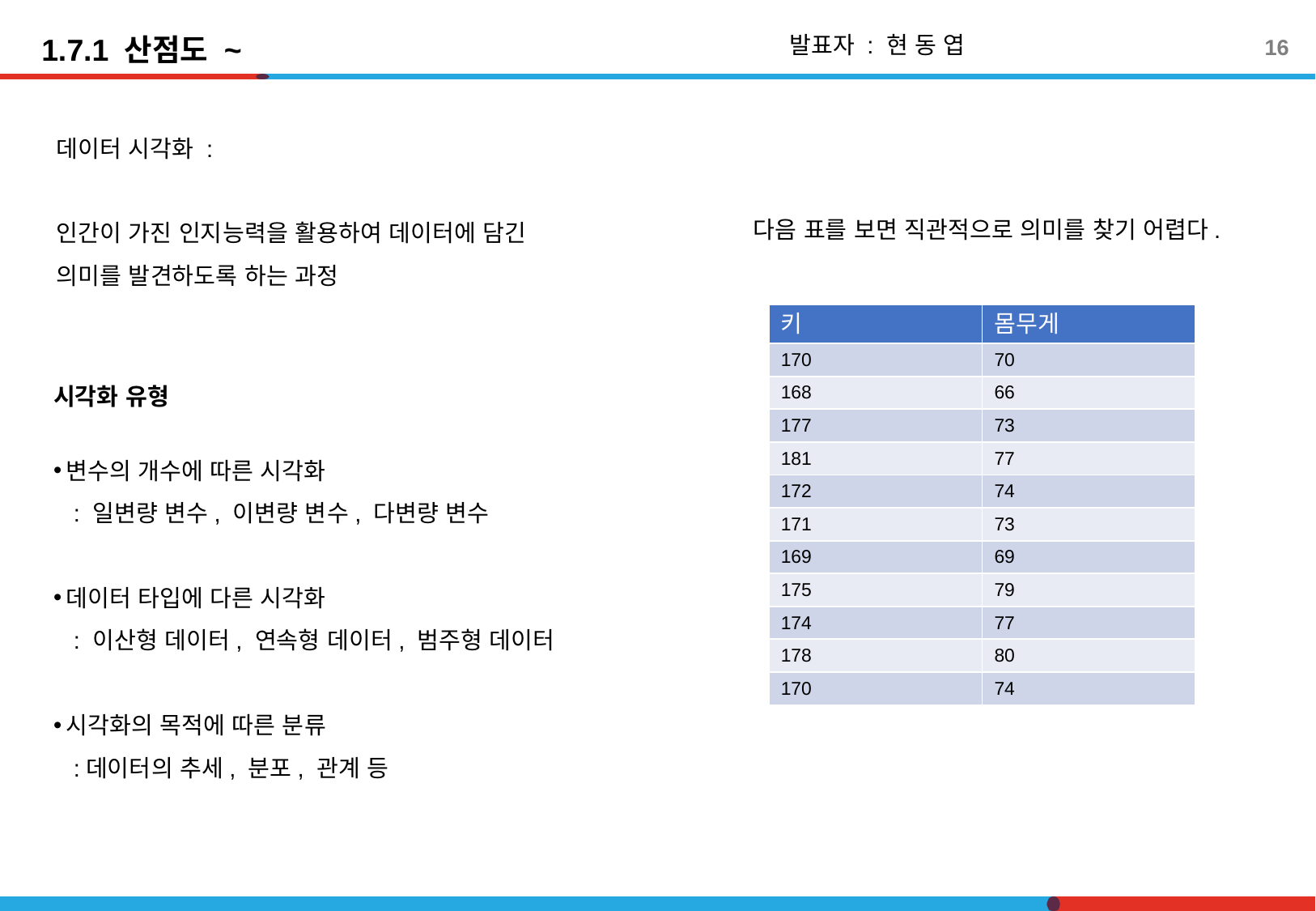

1.7.1 산점도 ~
발표자 : 현 동 엽
16
데이터 시각화 :

인간이 가진 인지능력을 활용하여 데이터에 담긴 의미를 발견하도록 하는 과정

다음 표를 보면 직관적으로 의미를 찾기 어렵다.

| 키 | 몸무게 |
| --- | --- |
| 170 | 70 |
| 168 | 66 |
| 177 | 73 |
| 181 | 77 |
| 172 | 74 |
| 171 | 73 |
| 169 | 69 |
| 175 | 79 |
| 174 | 77 |
| 178 | 80 |
| 170 | 74 |
시각화 유형
변수의 개수에 따른 시각화
   : 일변량 변수, 이변량 변수, 다변량 변수

데이터 타입에 다른 시각화
   : 이산형 데이터, 연속형 데이터, 범주형 데이터

시각화의 목적에 따른 분류
   :데이터의 추세, 분포, 관계 등